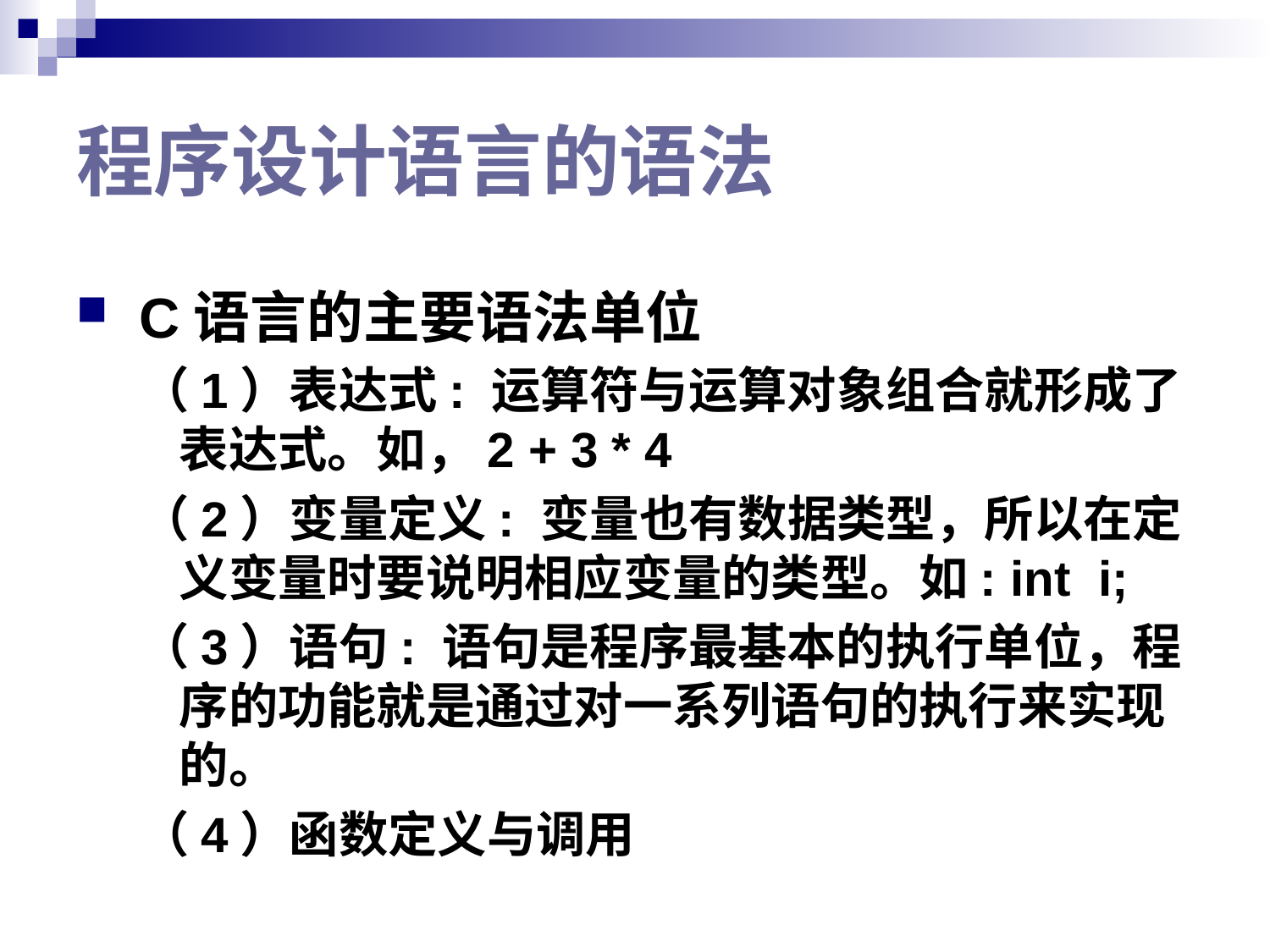

# 程序设计语言的语法
 C语言的主要语法单位
（1）表达式: 运算符与运算对象组合就形成了表达式。如，2 + 3 * 4
（2）变量定义: 变量也有数据类型，所以在定义变量时要说明相应变量的类型。如: int  i;
（3）语句: 语句是程序最基本的执行单位，程序的功能就是通过对一系列语句的执行来实现的。
（4）函数定义与调用